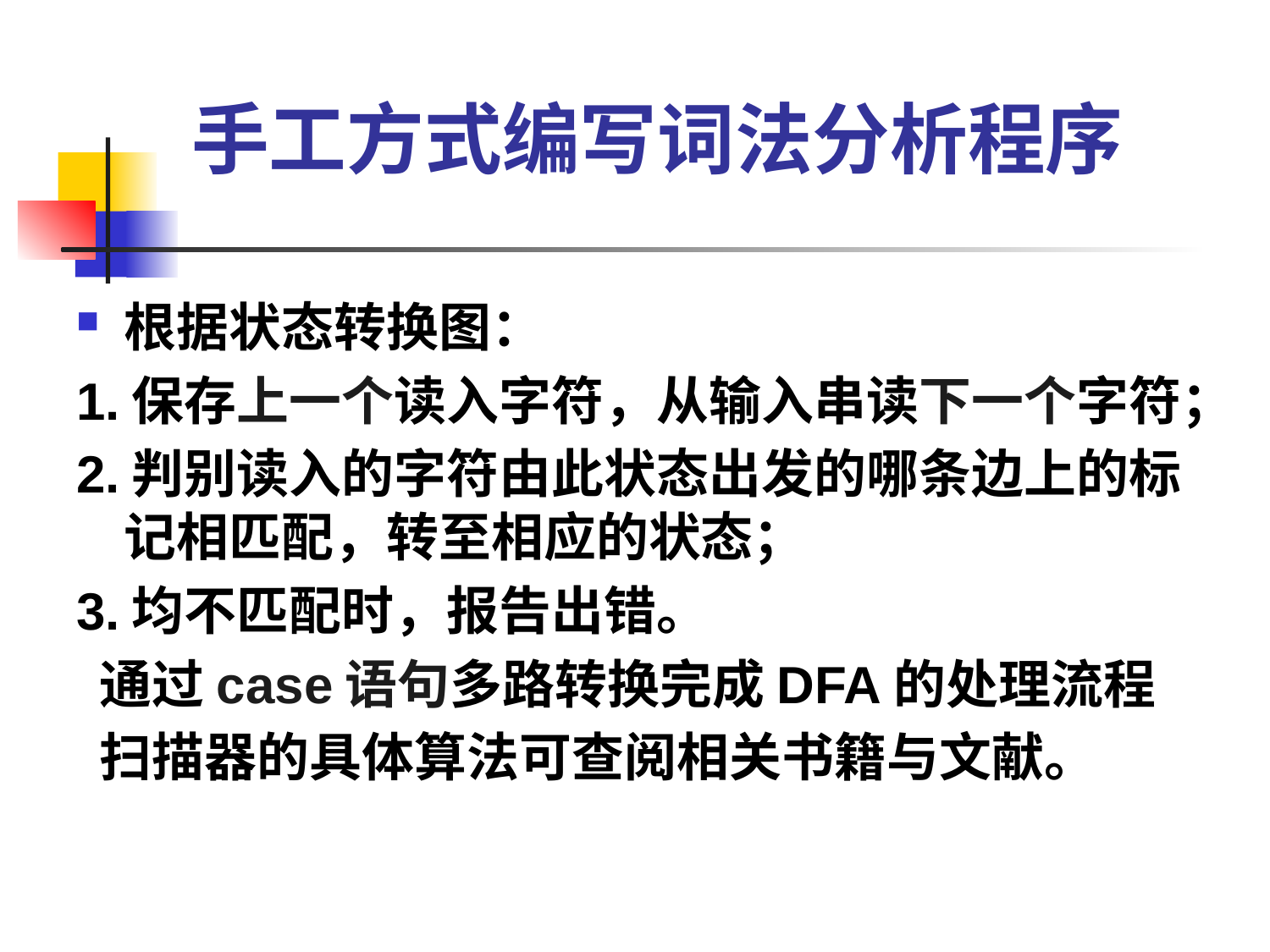

# 手工方式编写词法分析程序
根据状态转换图：
1.保存上一个读入字符，从输入串读下一个字符；
2.判别读入的字符由此状态出发的哪条边上的标记相匹配，转至相应的状态；
3.均不匹配时，报告出错。
 通过case语句多路转换完成DFA的处理流程
 扫描器的具体算法可查阅相关书籍与文献。